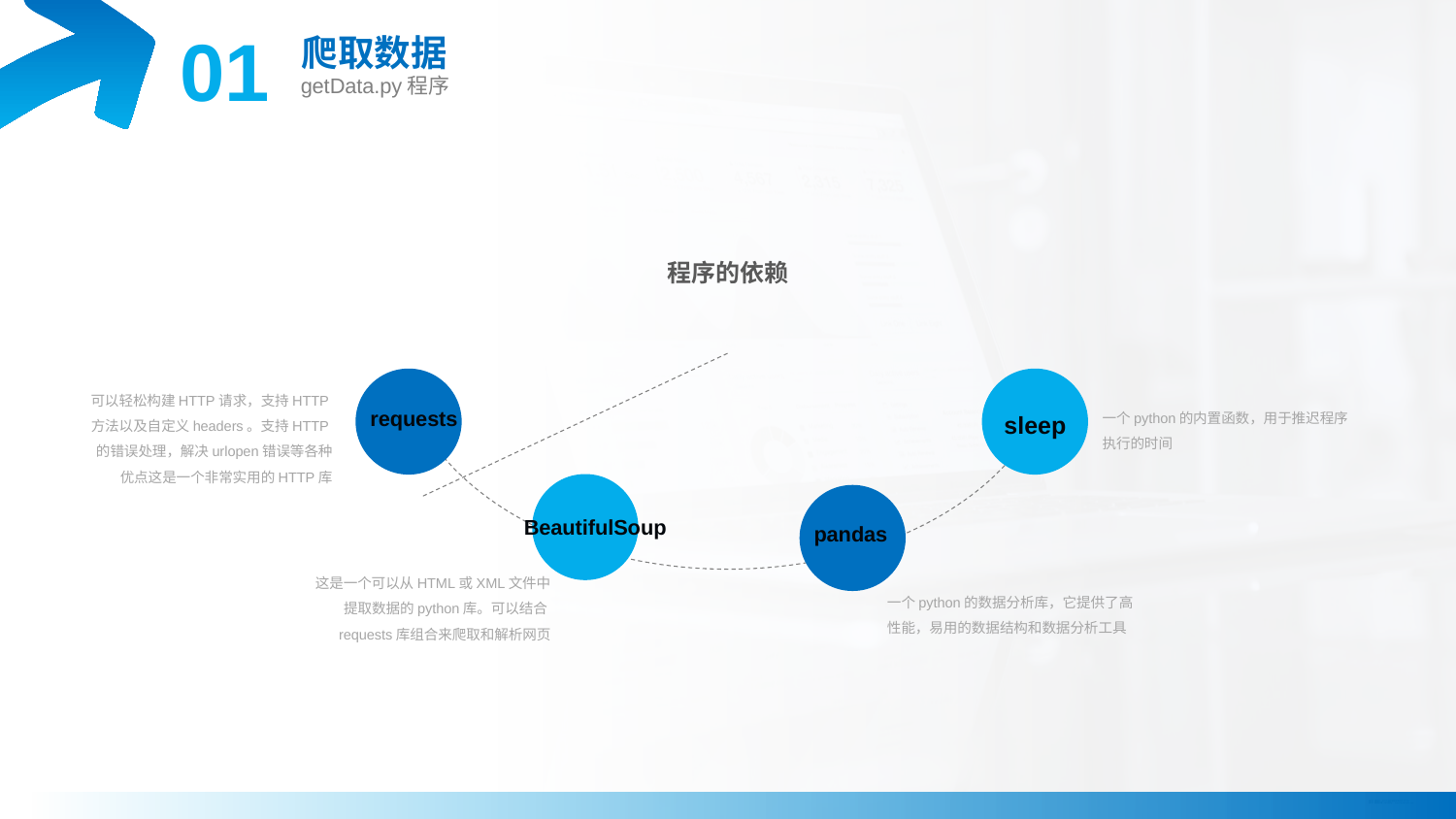

01
爬取数据
getData.py程序
程序的依赖

可以轻松构建HTTP请求，支持HTTP方法以及自定义headers。支持HTTP的错误处理，解决urlopen错误等各种优点这是一个非常实用的HTTP库

requests
一个python的内置函数，用于推迟程序执行的时间
sleep

BeautifulSoup
这是一个可以从HTML或XML文件中提取数据的python库。可以结合requests库组合来爬取和解析网页
pandas
一个python的数据分析库，它提供了高性能，易用的数据结构和数据分析工具